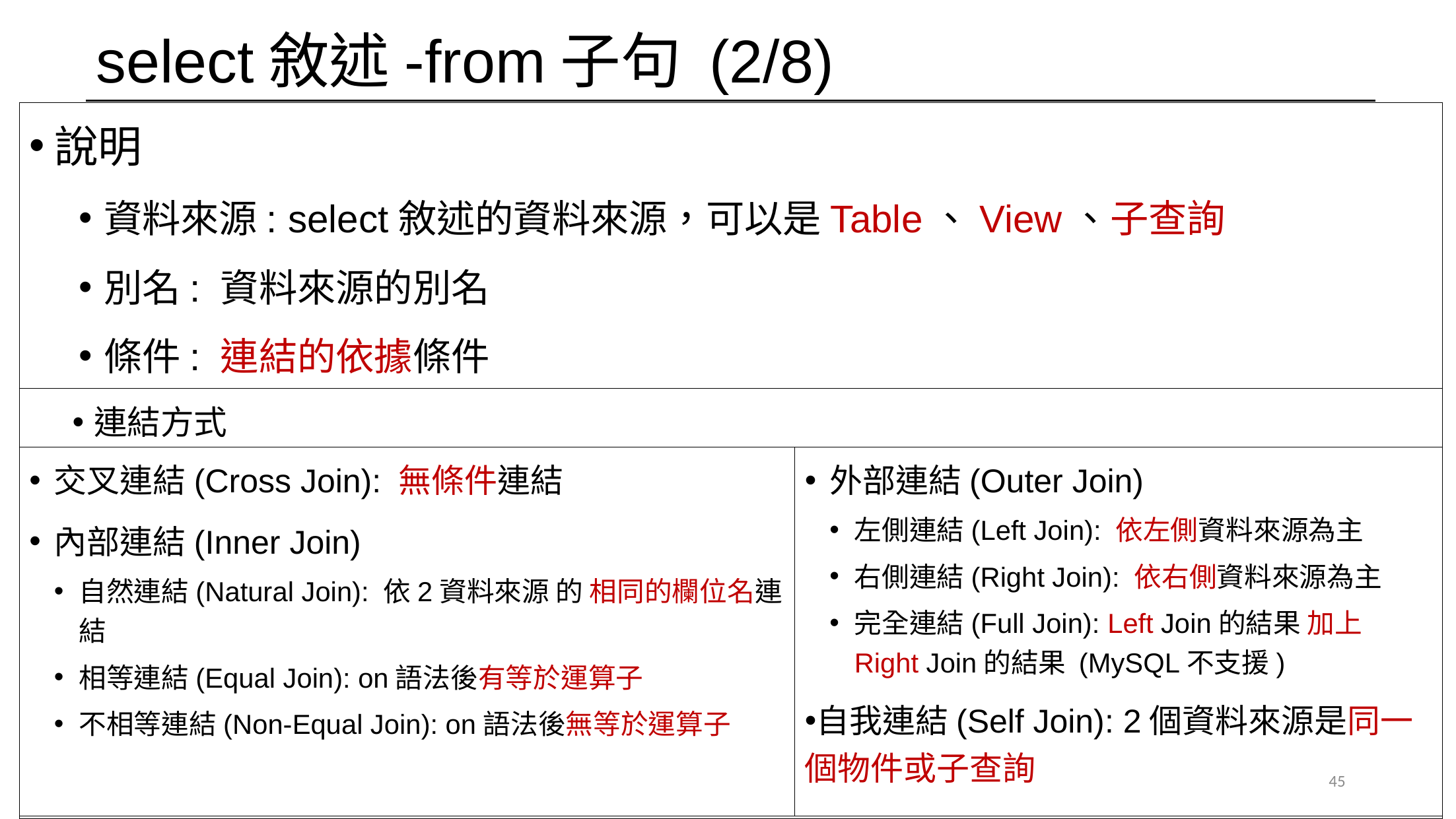

# select敘述-from子句 (2/8)
說明
資料來源: select敘述的資料來源，可以是Table、View、子查詢
別名: 資料來源的別名
條件: 連結的依據條件
連結方式
交叉連結(Cross Join): 無條件連結
內部連結(Inner Join)
自然連結(Natural Join): 依2資料來源 的 相同的欄位名連結
相等連結(Equal Join): on語法後有等於運算子
不相等連結(Non-Equal Join): on語法後無等於運算子

外部連結(Outer Join)
左側連結(Left Join): 依左側資料來源為主
右側連結(Right Join): 依右側資料來源為主
完全連結(Full Join): Left Join的結果 加上 Right Join的結果 (MySQL不支援)
自我連結(Self Join): 2個資料來源是同一個物件或子查詢

45